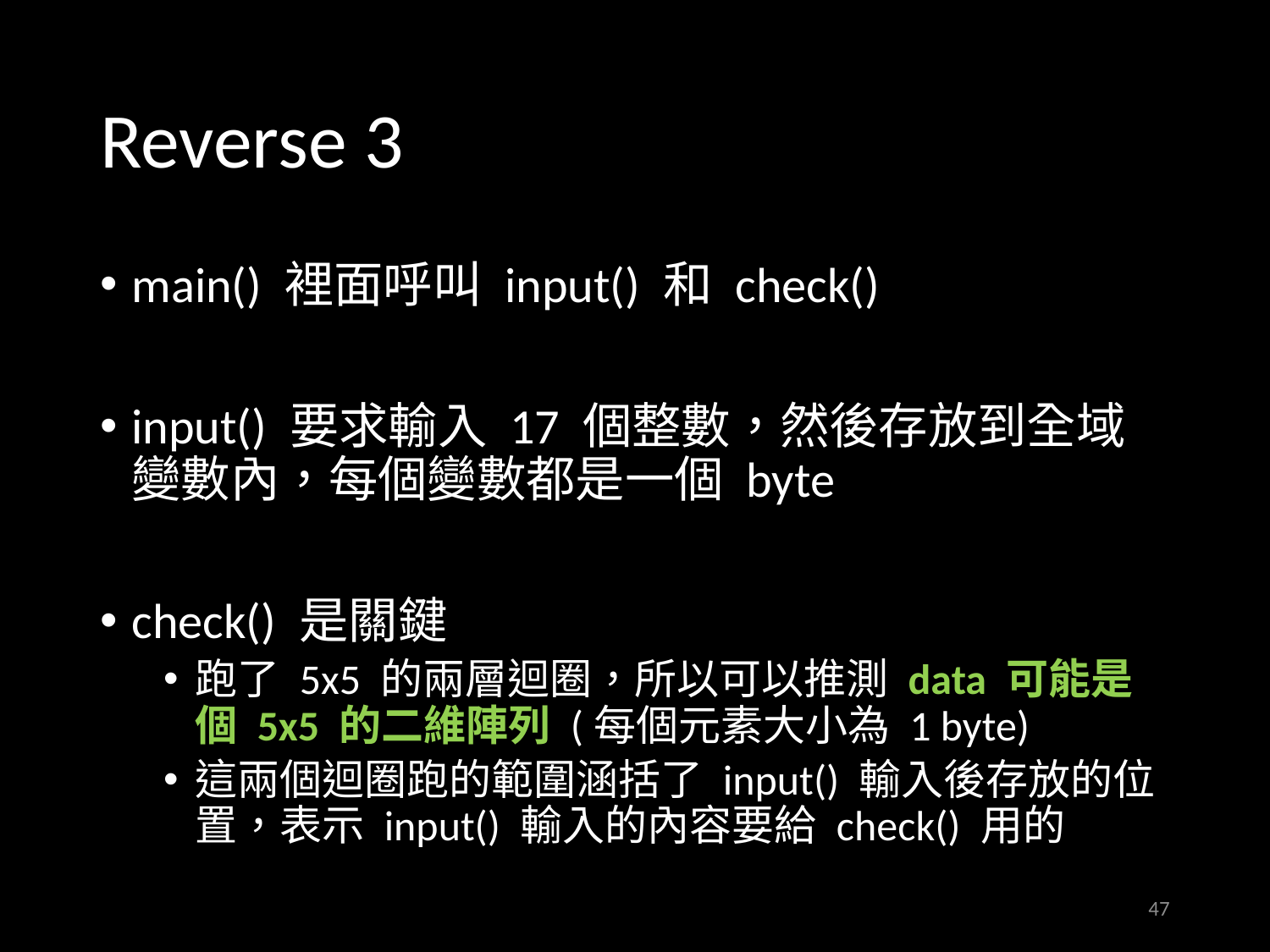

# Reverse 3
main() 裡面呼叫 input() 和 check()

input() 要求輸入 17 個整數，然後存放到全域變數內，每個變數都是一個 byte

check() 是關鍵
跑了 5x5 的兩層迴圈，所以可以推測 data 可能是個 5x5 的二維陣列 (每個元素大小為 1 byte)
這兩個迴圈跑的範圍涵括了 input() 輸入後存放的位置，表示 input() 輸入的內容要給 check() 用的

47